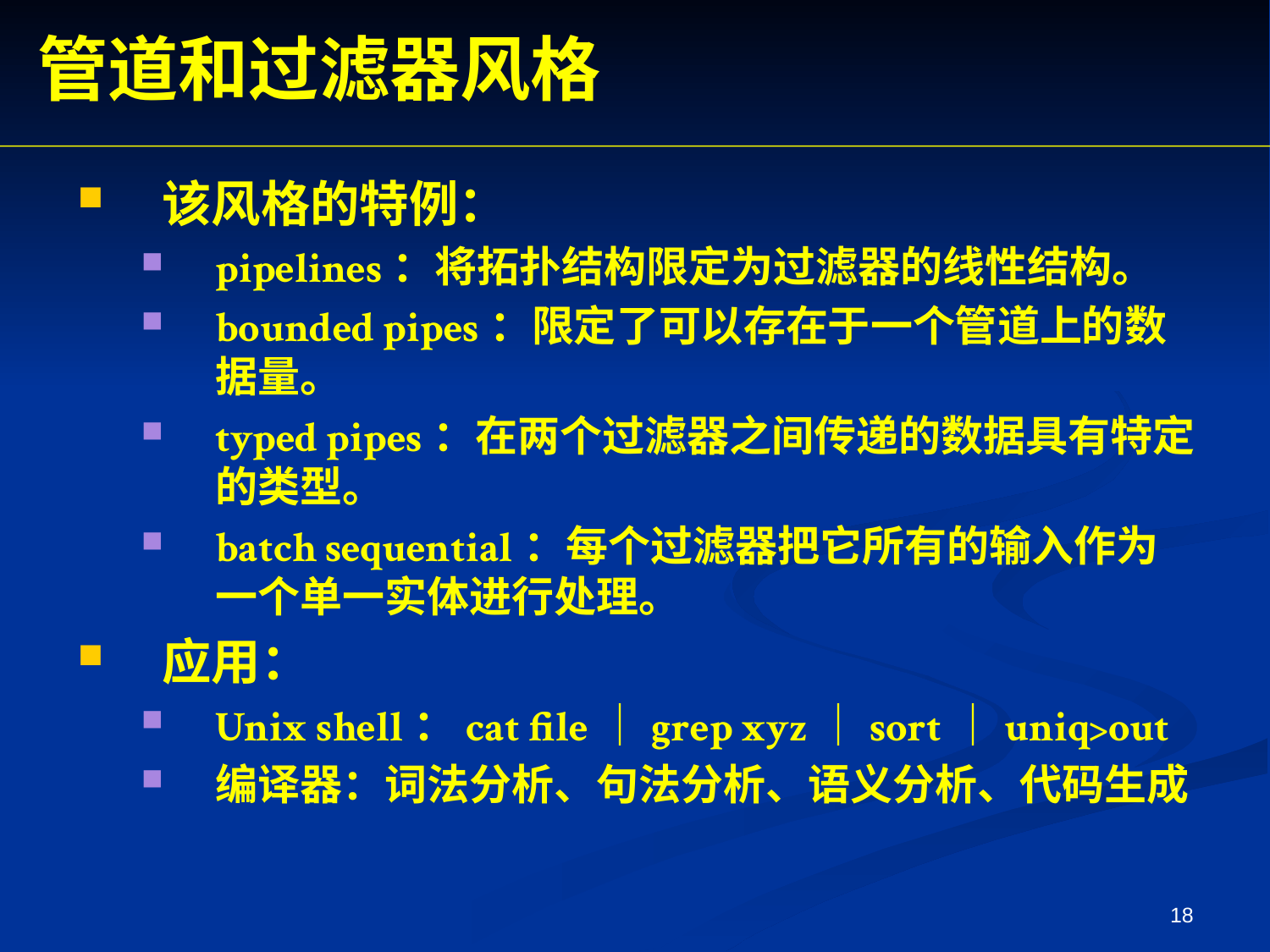

管道和过滤器风格

该风格的特例：
pipelines：将拓扑结构限定为过滤器的线性结构。
bounded pipes：限定了可以存在于一个管道上的数据量。
typed pipes：在两个过滤器之间传递的数据具有特定的类型。
batch sequential：每个过滤器把它所有的输入作为一个单一实体进行处理。
应用：
Unix shell：cat file｜grep xyz｜sort｜uniq>out
编译器：词法分析、句法分析、语义分析、代码生成
18